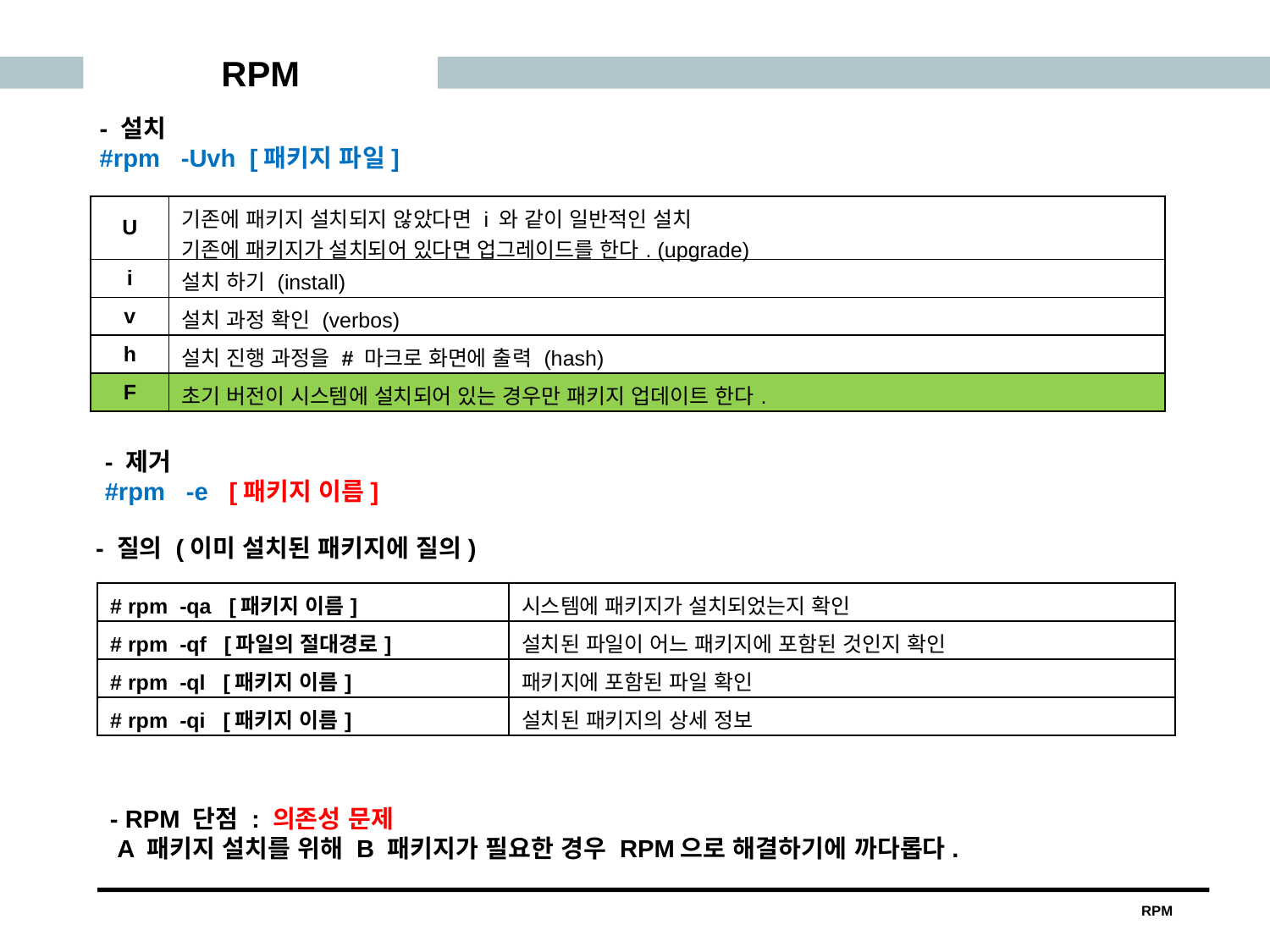

RPM

- 설치
#rpm   -Uvh  [패키지 파일]
| U | 기존에 패키지 설치되지 않았다면 i 와 같이 일반적인 설치 기존에 패키지가 설치되어 있다면 업그레이드를 한다. (upgrade) |
| --- | --- |
| i | 설치 하기 (install) |
| v | 설치 과정 확인 (verbos) |
| h | 설치 진행 과정을 # 마크로 화면에 출력 (hash) |
| F | 초기 버전이 시스템에 설치되어 있는 경우만 패키지 업데이트 한다. |
- 제거
#rpm   -e   [패키지 이름]
- 질의 (이미 설치된 패키지에 질의)
| # rpm -qa [패키지 이름] | 시스템에 패키지가 설치되었는지 확인 |
| --- | --- |
| # rpm -qf [파일의 절대경로] | 설치된 파일이 어느 패키지에 포함된 것인지 확인 |
| # rpm -ql [패키지 이름] | 패키지에 포함된 파일 확인 |
| # rpm -qi [패키지 이름] | 설치된 패키지의 상세 정보 |
- RPM 단점 : 의존성 문제
 A 패키지 설치를 위해 B 패키지가 필요한 경우 RPM으로 해결하기에 까다롭다.

RPM